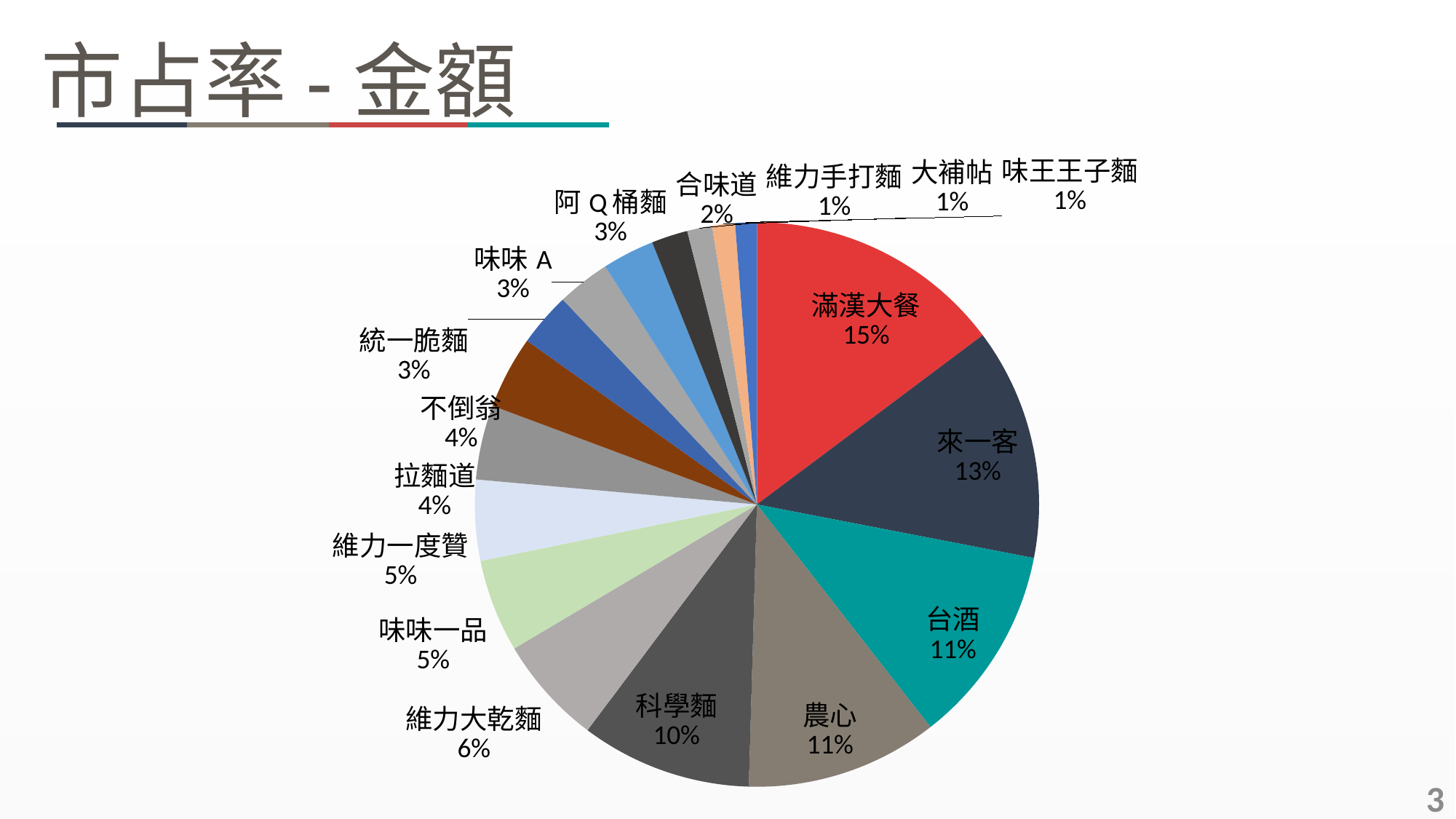

市占率-金額

### Chart

| Category | 泡麵市占率-金額 |
|---|---|
| 滿漢大餐 | 180015.0 |
| 來一客 | 161830.0 |
| 台酒 | 139145.0 |
| 農心 | 134157.0 |
| 科學麵 | 119402.0 |
| 維力大乾麵 | 75903.0 |
| 味味一品 | 64724.0 |
| 維力一度贊 | 56448.0 |
| 拉麵道 | 52032.0 |
| 不倒翁 | 50749.0 |
| 統一脆麵 | 37552.0 |
| 味味A | 37022.0 |
| 阿Q桶麵 | 36356.0 |
| 合味道 | 25302.0 |
| 維力手打麵 | 17458.0 |
| 大補帖 | 16006.0 |
| 味王王子麵 | 15027.0 |
3